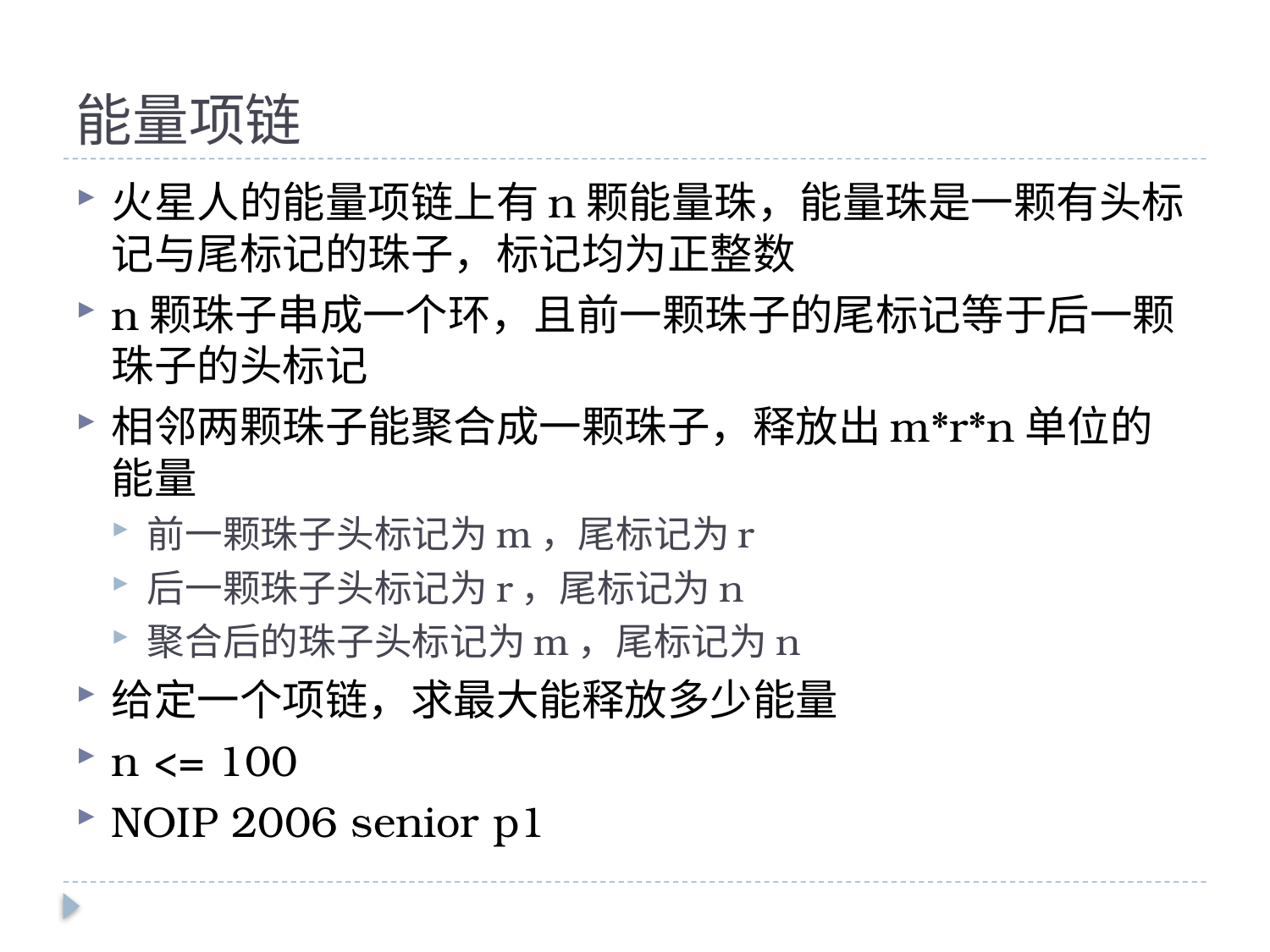

# 能量项链
火星人的能量项链上有n颗能量珠，能量珠是一颗有头标记与尾标记的珠子，标记均为正整数
n颗珠子串成一个环，且前一颗珠子的尾标记等于后一颗珠子的头标记
相邻两颗珠子能聚合成一颗珠子，释放出m*r*n单位的能量
前一颗珠子头标记为m，尾标记为r
后一颗珠子头标记为r，尾标记为n
聚合后的珠子头标记为m，尾标记为n
给定一个项链，求最大能释放多少能量
n <= 100
NOIP 2006 senior p1